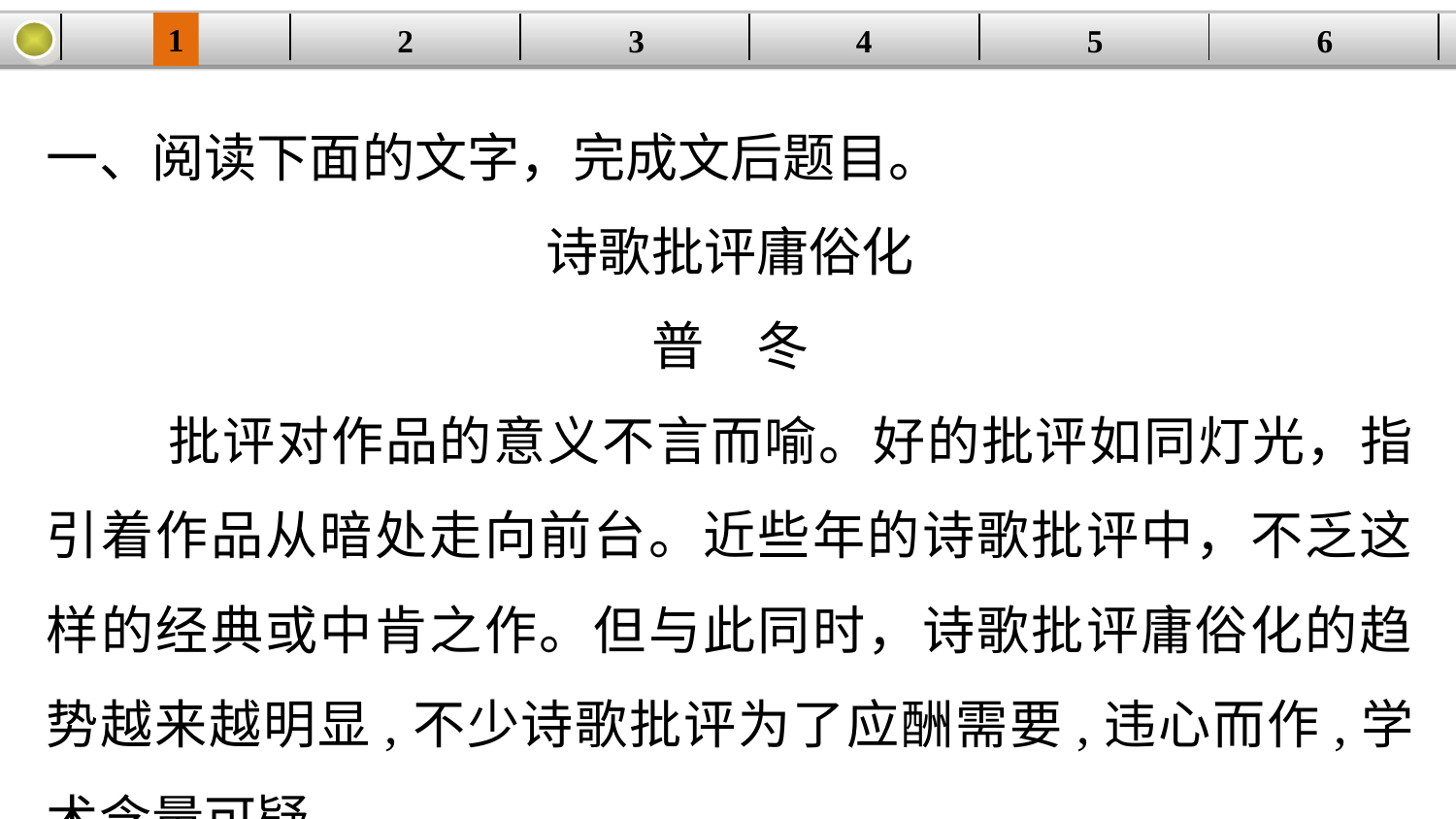

1
3
4
5
6
2
|  |  |  |  |  |  |
| --- | --- | --- | --- | --- | --- |

一、阅读下面的文字，完成文后题目。
诗歌批评庸俗化
普　冬
        批评对作品的意义不言而喻。好的批评如同灯光，指引着作品从暗处走向前台。近些年的诗歌批评中，不乏这样的经典或中肯之作。但与此同时，诗歌批评庸俗化的趋势越来越明显,不少诗歌批评为了应酬需要,违心而作,学术含量可疑，